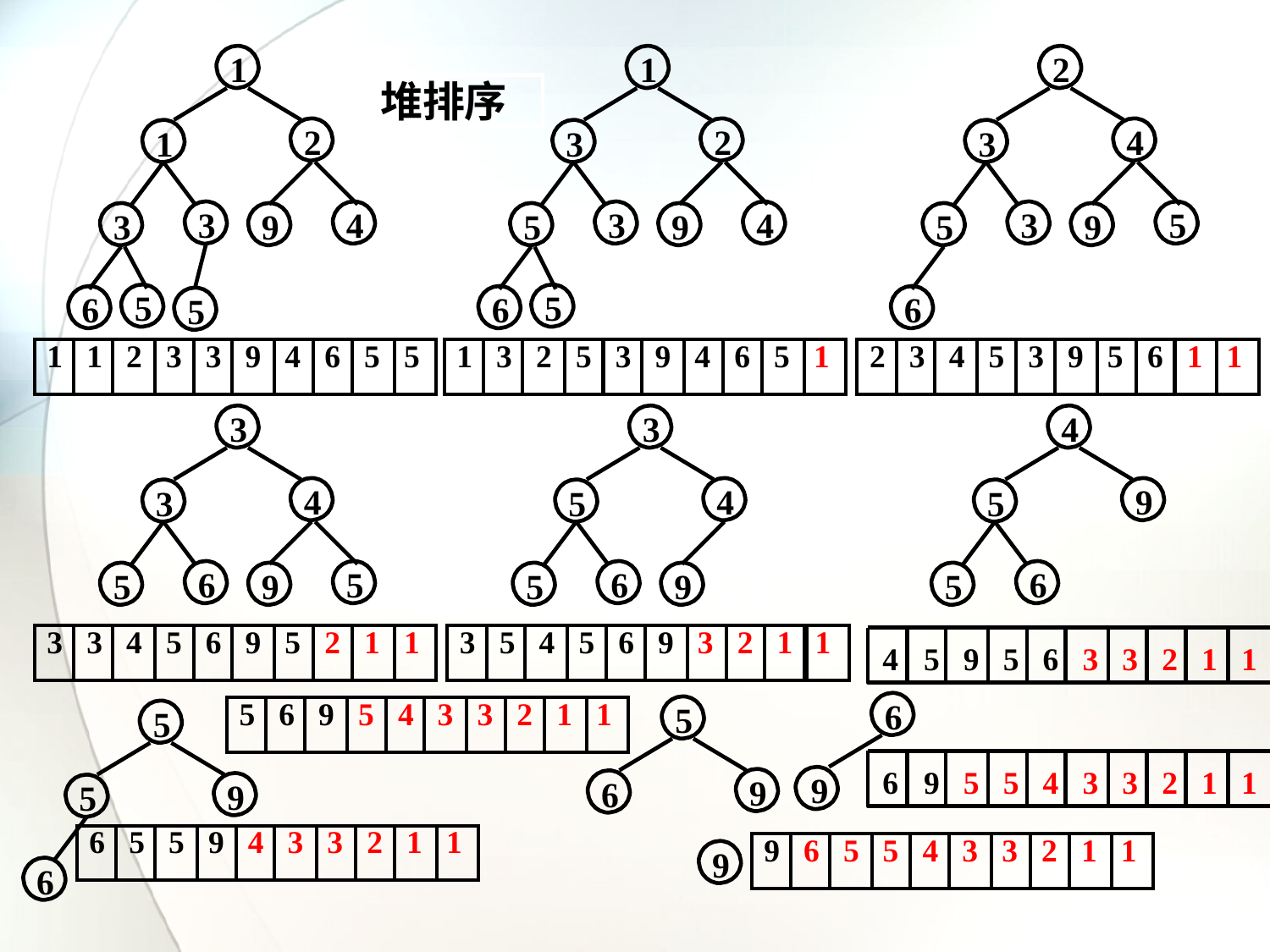

1
1
2
堆排序

2
2
4
1
3
3

3
4
3
4
3
5
3
9
5
9
5
9

5
5

6
6
6
5
| 1 | 1 | 2 | 3 | 3 | 9 | 4 | 6 | 5 | 5 |  | 1 | 3 | 2 | 5 | 3 | 9 | 4 | 6 | 5 | 1 |
| --- | --- | --- | --- | --- | --- | --- | --- | --- | --- | --- | --- | --- | --- | --- | --- | --- | --- | --- | --- | --- |
| 2 | 3 | 4 | 5 | 3 | 9 | 5 | 6 | 1 | 1 |
| --- | --- | --- | --- | --- | --- | --- | --- | --- | --- |

3
3
4

4
4
9
3
5
5

6
5
6
6
5
9
5
9
5
| 3 | 3 | 4 | 5 | 6 | 9 | 5 | 2 | 1 | 1 |
| --- | --- | --- | --- | --- | --- | --- | --- | --- | --- |
| 3 | 5 | 4 | 5 | 6 | 9 | 3 | 2 | 1 | 1 |
| --- | --- | --- | --- | --- | --- | --- | --- | --- | --- |

4	5	9	5	6	3	3	2	1	1

6

| 5 | 6 | 9 | 5 | 4 | 3 | 3 | 2 | 1 | 1 |
| --- | --- | --- | --- | --- | --- | --- | --- | --- | --- |
5

5

6	9	5	5	4	3	3	2	1	1

9

9
6

9
5

| 6 | 5 | 5 | 9 | 4 | 3 | 3 | 2 | 1 | 1 |
| --- | --- | --- | --- | --- | --- | --- | --- | --- | --- |
| 9 | 6 | 5 | 5 | 4 | 3 | 3 | 2 | 1 | 1 |
| --- | --- | --- | --- | --- | --- | --- | --- | --- | --- |

9

6